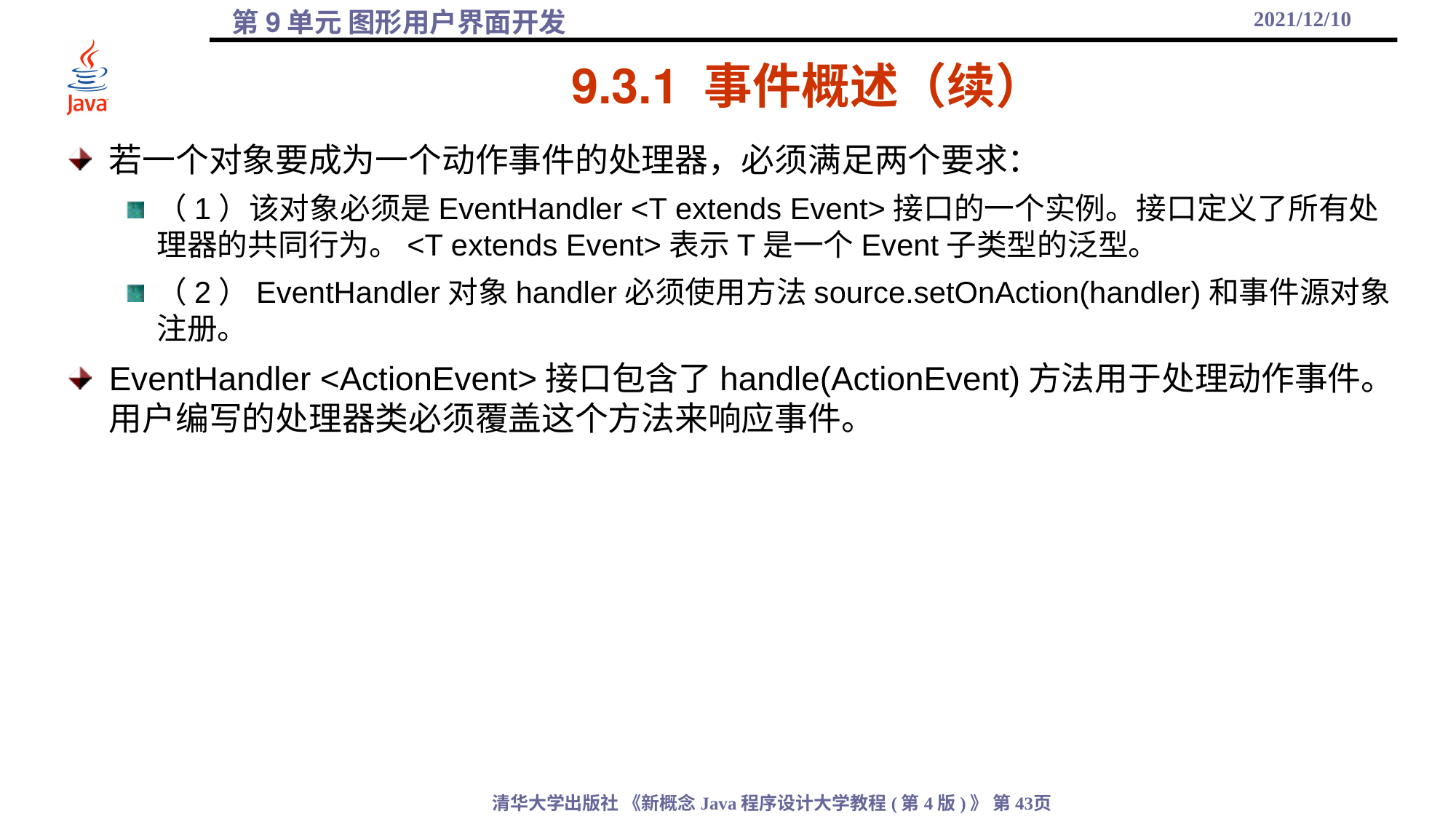

2021/12/10
# 9.3.1 事件概述（续）
若一个对象要成为一个动作事件的处理器，必须满足两个要求：
（1）该对象必须是EventHandler <T extends Event>接口的一个实例。接口定义了所有处理器的共同行为。<T extends Event>表示T是一个Event子类型的泛型。
（2）EventHandler对象handler必须使用方法source.setOnAction(handler)和事件源对象注册。
EventHandler <ActionEvent>接口包含了handle(ActionEvent)方法用于处理动作事件。用户编写的处理器类必须覆盖这个方法来响应事件。